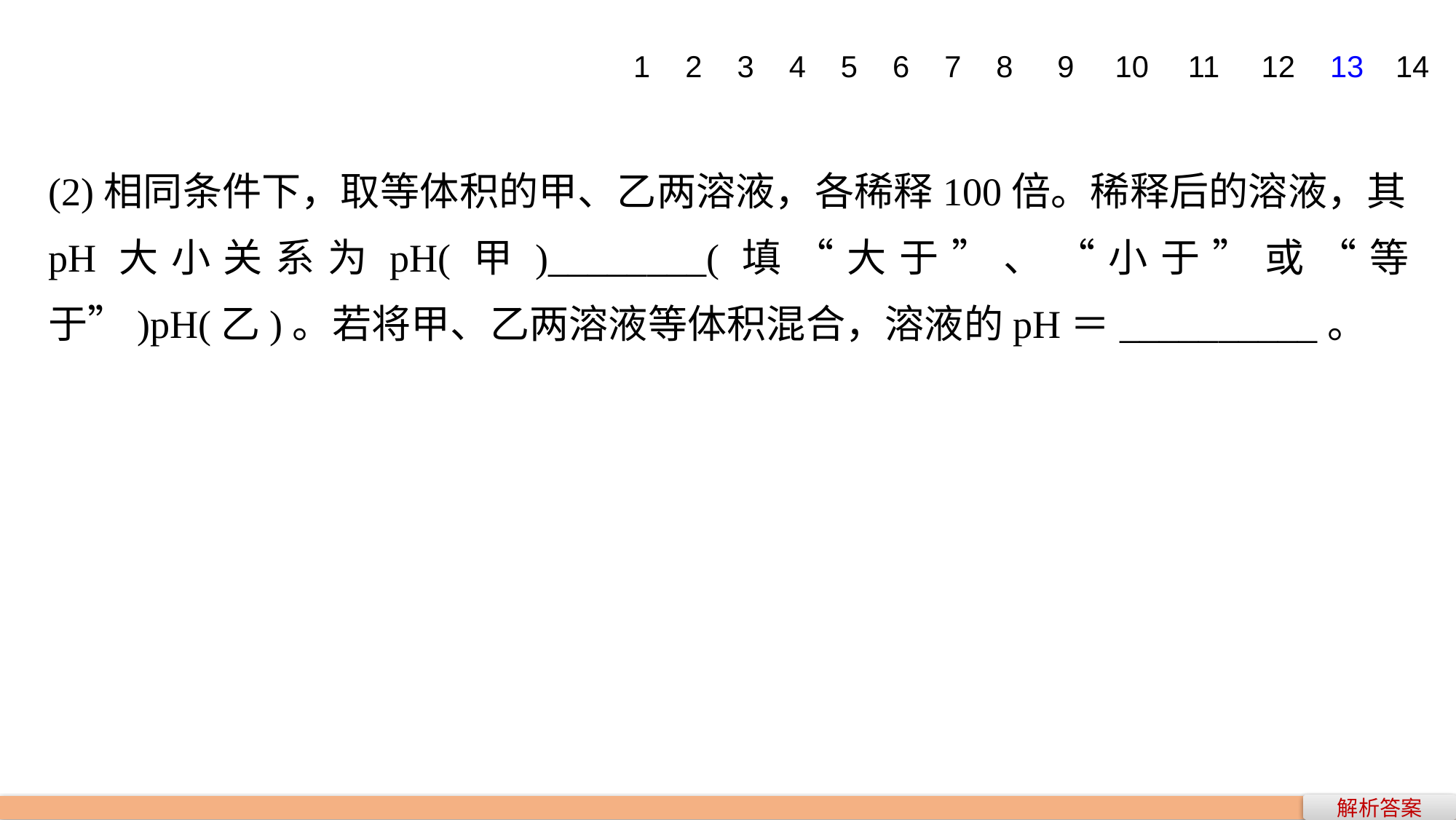

1
2
3
4
5
6
7
8
9
10
11
12
13
14
(2)相同条件下，取等体积的甲、乙两溶液，各稀释100倍。稀释后的溶液，其pH大小关系为pH(甲)________(填“大于”、“小于”或“等于”)pH(乙)。若将甲、乙两溶液等体积混合，溶液的pH＝__________。
解析答案